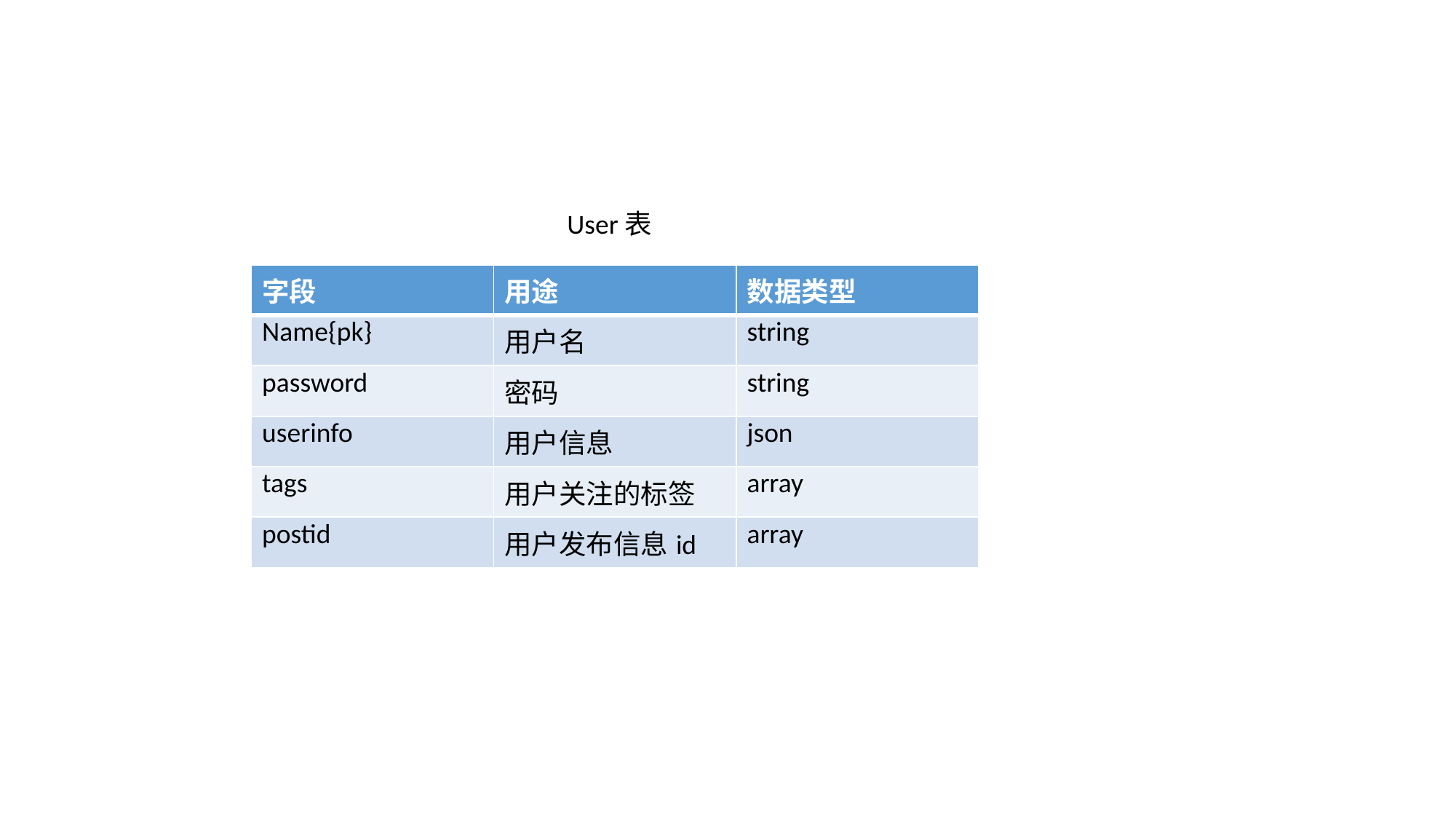

User表
| 字段 | 用途 | 数据类型 |
| --- | --- | --- |
| Name{pk} | 用户名 | string |
| password | 密码 | string |
| userinfo | 用户信息 | json |
| tags | 用户关注的标签 | array |
| postid | 用户发布信息id | array |